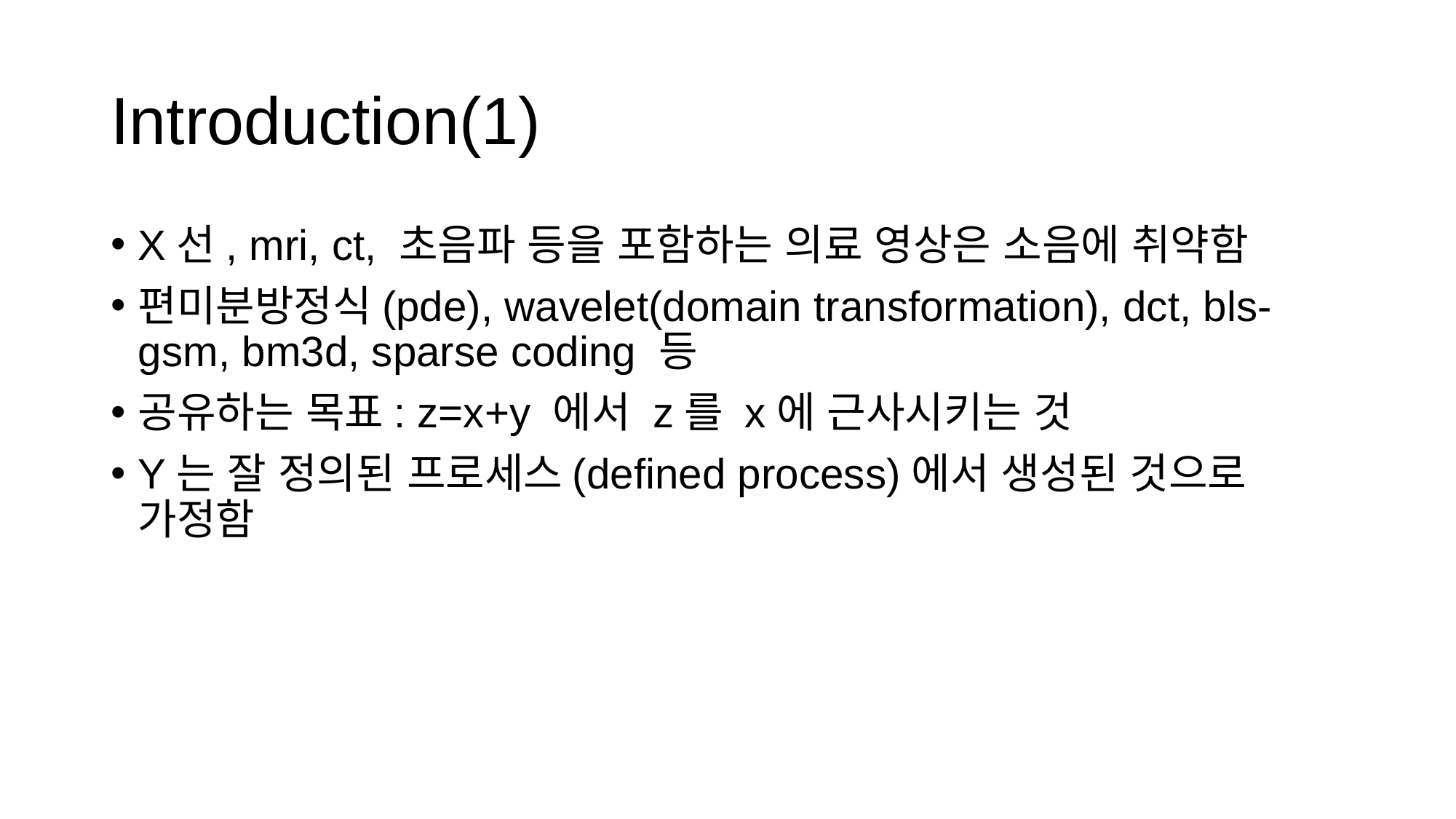

# Introduction(1)
X선, mri, ct, 초음파 등을 포함하는 의료 영상은 소음에 취약함
편미분방정식(pde), wavelet(domain transformation), dct, bls-gsm, bm3d, sparse coding 등
공유하는 목표: z=x+y 에서 z를 x에 근사시키는 것
Y는 잘 정의된 프로세스(defined process)에서 생성된 것으로 가정함